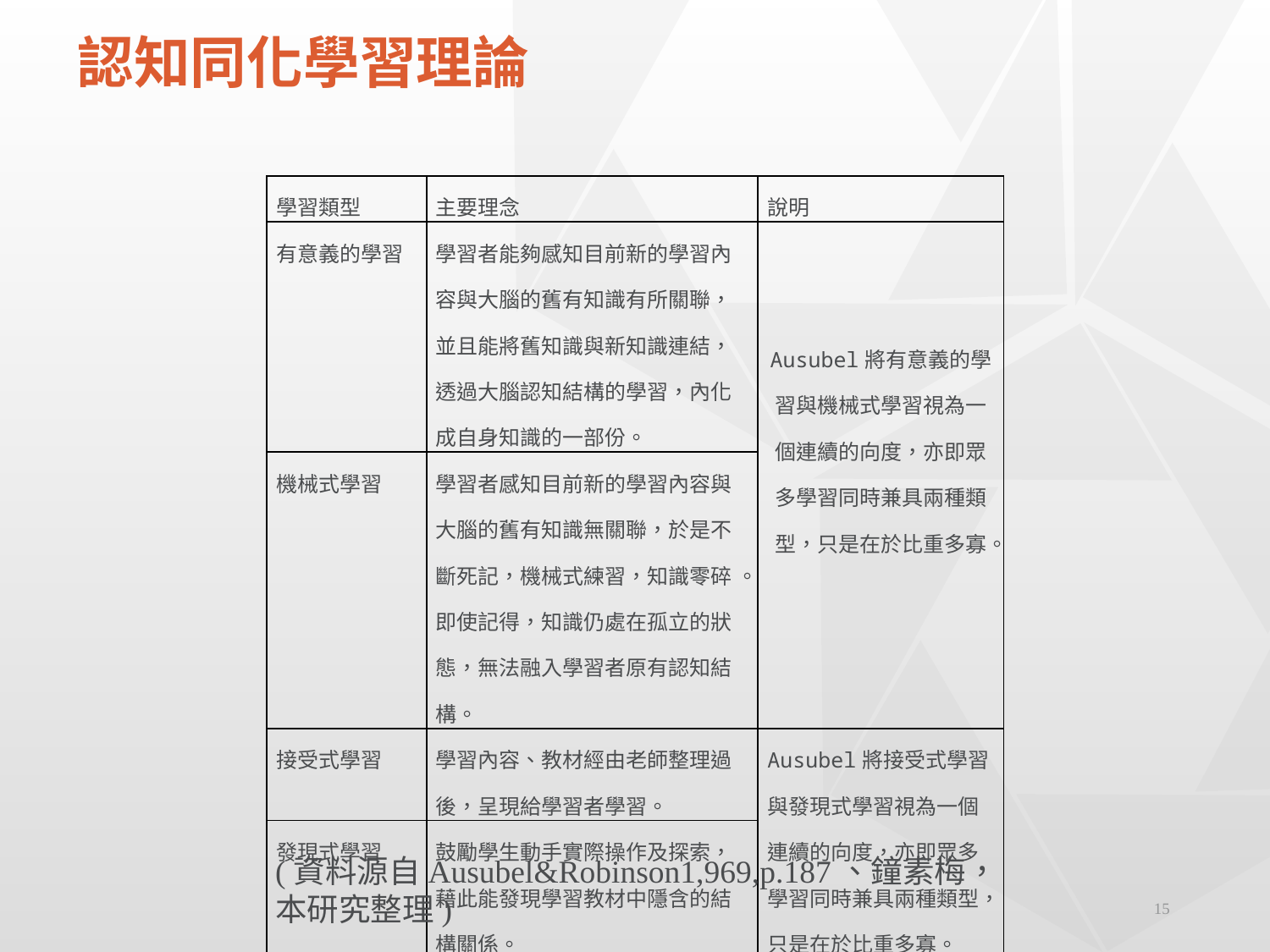

# 認知同化學習理論
| 學習類型 | 主要理念 | 說明 |
| --- | --- | --- |
| 有意義的學習 | 學習者能夠感知目前新的學習內容與大腦的舊有知識有所關聯，並且能將舊知識與新知識連結，透過大腦認知結構的學習，內化成自身知識的一部份。 | Ausubel將有意義的學習與機械式學習視為一個連續的向度，亦即眾多學習同時兼具兩種類型，只是在於比重多寡。 |
| 機械式學習 | 學習者感知目前新的學習內容與大腦的舊有知識無關聯，於是不斷死記，機械式練習，知識零碎 。即使記得，知識仍處在孤立的狀態，無法融入學習者原有認知結構。 |  |
| 接受式學習 | 學習內容、教材經由老師整理過後，呈現給學習者學習。 | Ausubel將接受式學習與發現式學習視為一個連續的向度，亦即眾多學習同時兼具兩種類型，只是在於比重多寡。 |
| 發現式學習 | 鼓勵學生動手實際操作及探索，藉此能發現學習教材中隱含的結構關係。 |  |
(資料源自Ausubel&Robinson1,969,p.187、鐘素梅，
本研究整理)
15